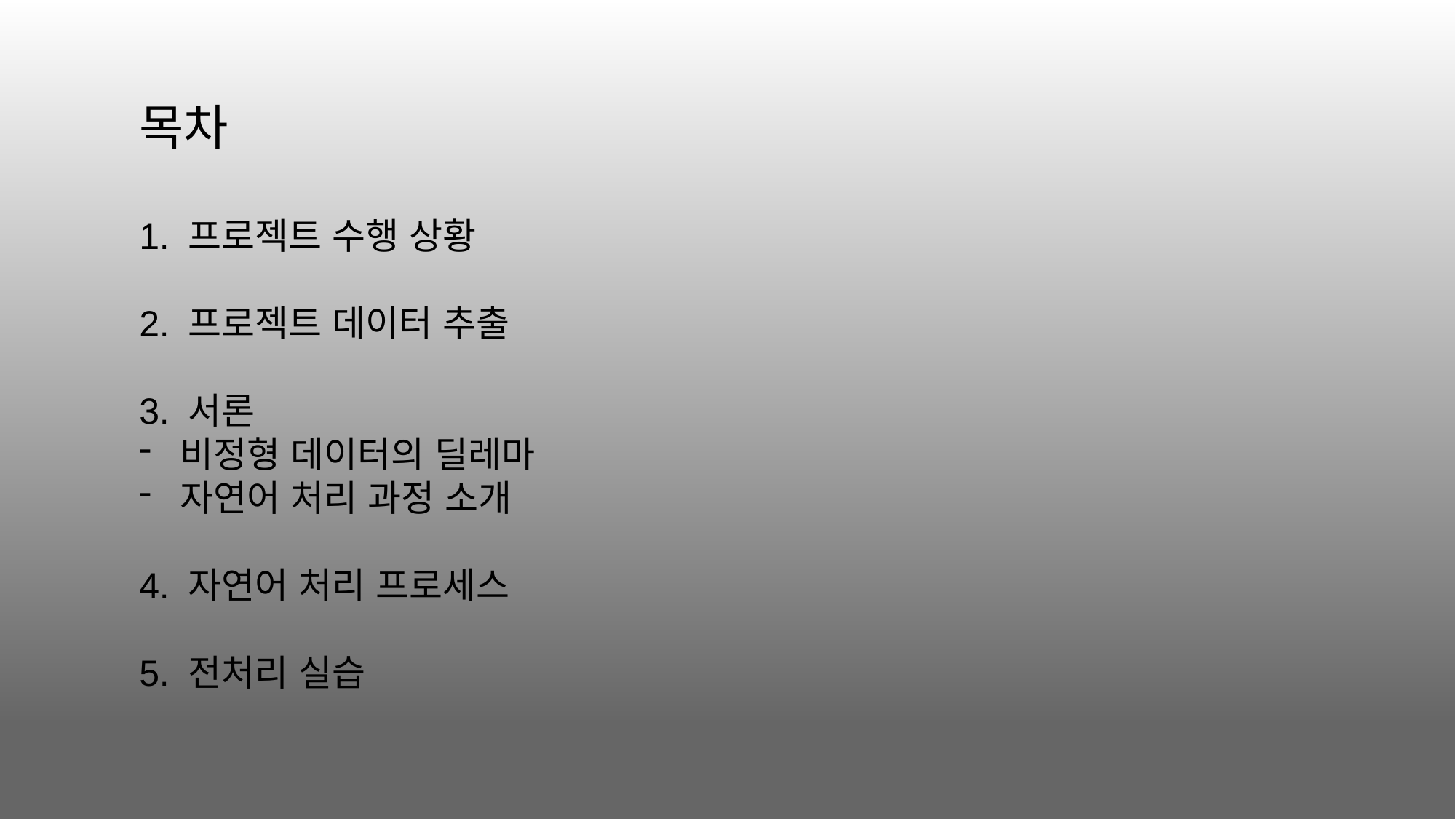

목차

1. 프로젝트 수행 상황

2. 프로젝트 데이터 추출

3. 서론
비정형 데이터의 딜레마
자연어 처리 과정 소개

4. 자연어 처리 프로세스

5. 전처리 실습